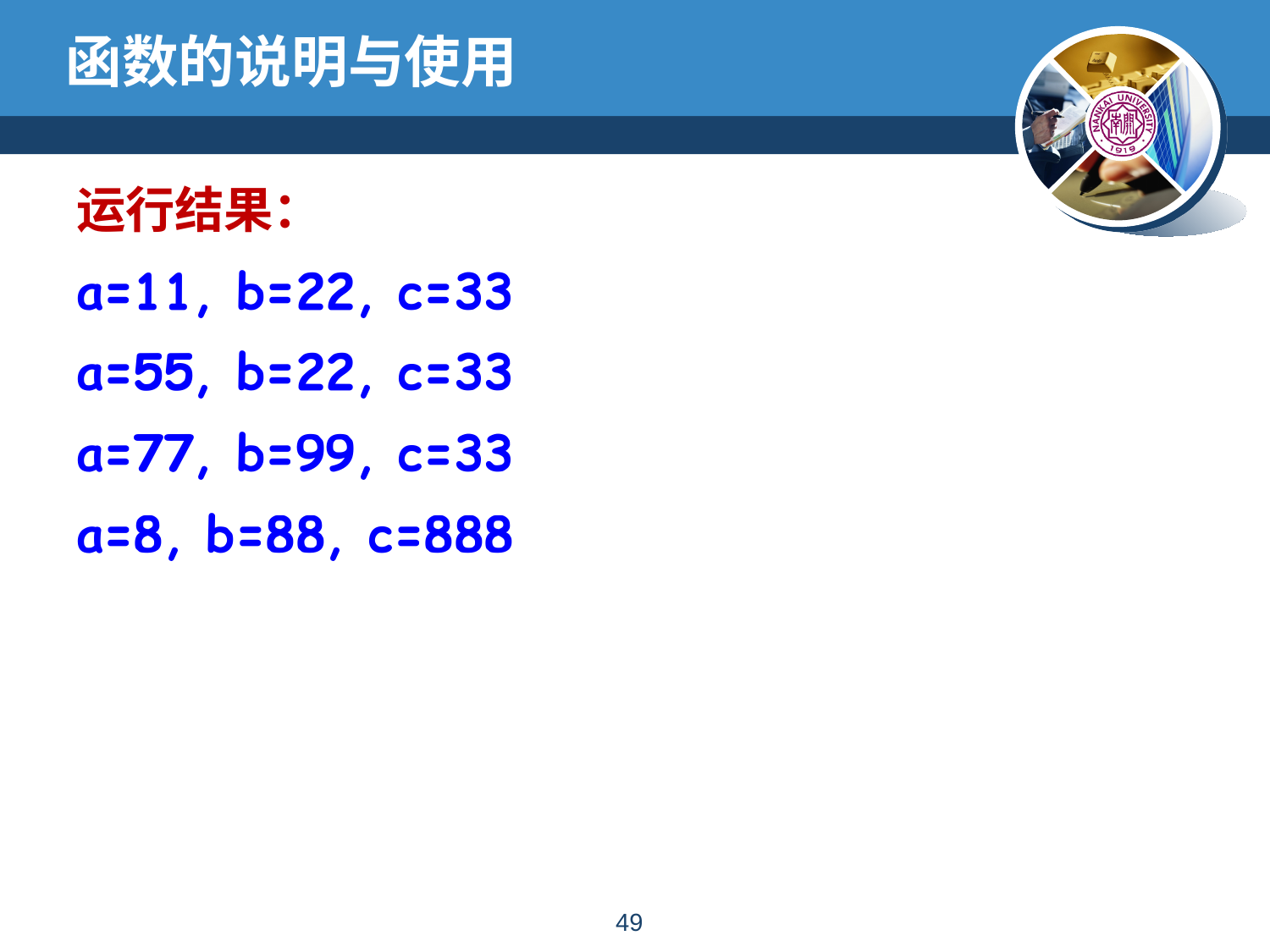

# 函数的说明与使用
运行结果：
a=11, b=22, c=33
a=55, b=22, c=33
a=77, b=99, c=33
a=8, b=88, c=888

49